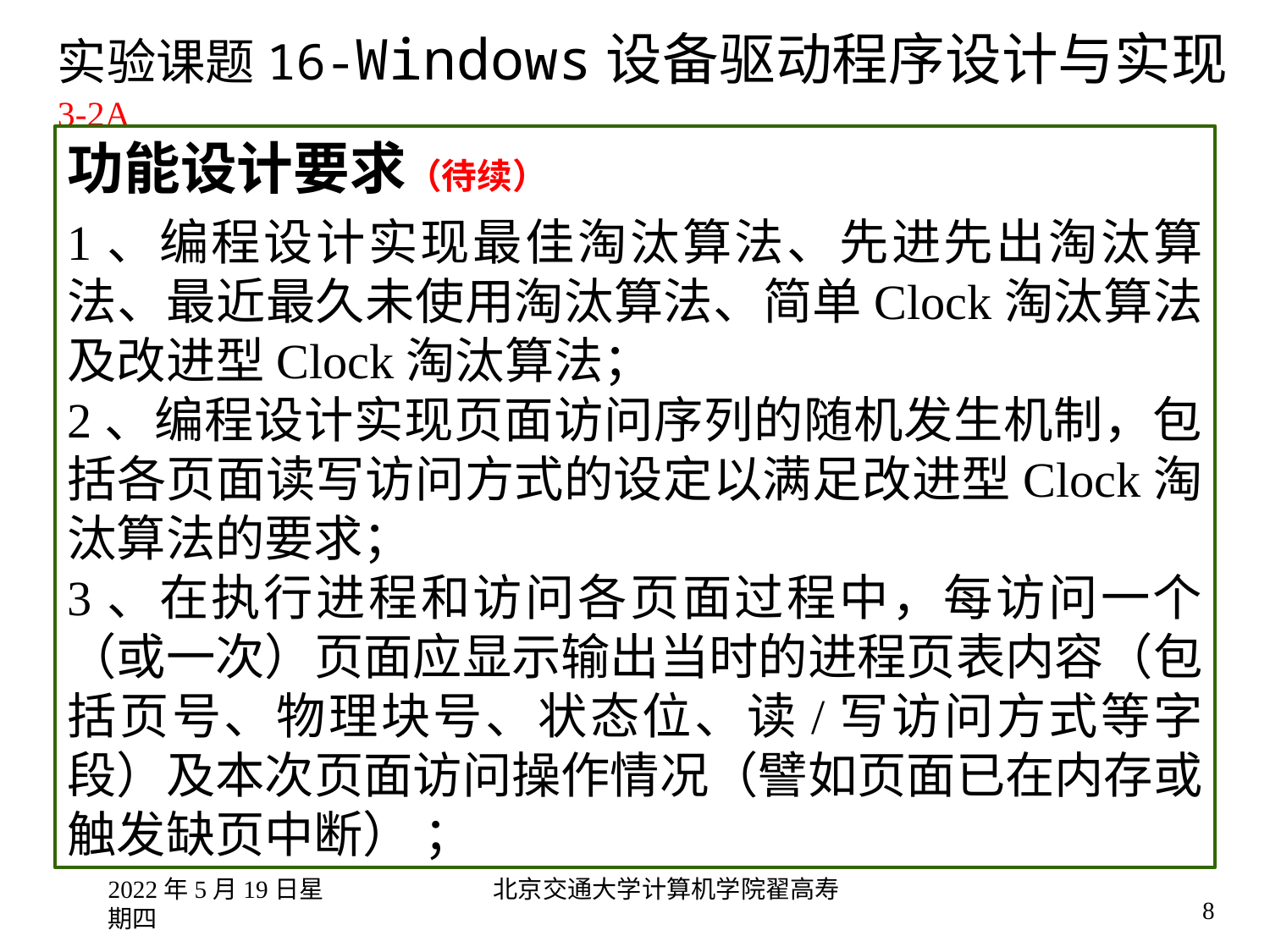

# 实验课题16-Windows设备驱动程序设计与实现3-2A
功能设计要求（待续）
1、编程设计实现最佳淘汰算法、先进先出淘汰算法、最近最久未使用淘汰算法、简单Clock淘汰算法及改进型Clock淘汰算法；
2、编程设计实现页面访问序列的随机发生机制，包括各页面读写访问方式的设定以满足改进型Clock淘汰算法的要求；
3、在执行进程和访问各页面过程中，每访问一个（或一次）页面应显示输出当时的进程页表内容（包括页号、物理块号、状态位、读/写访问方式等字段）及本次页面访问操作情况（譬如页面已在内存或触发缺页中断） ；
2022年5月19日星期四
北京交通大学计算机学院翟高寿
8